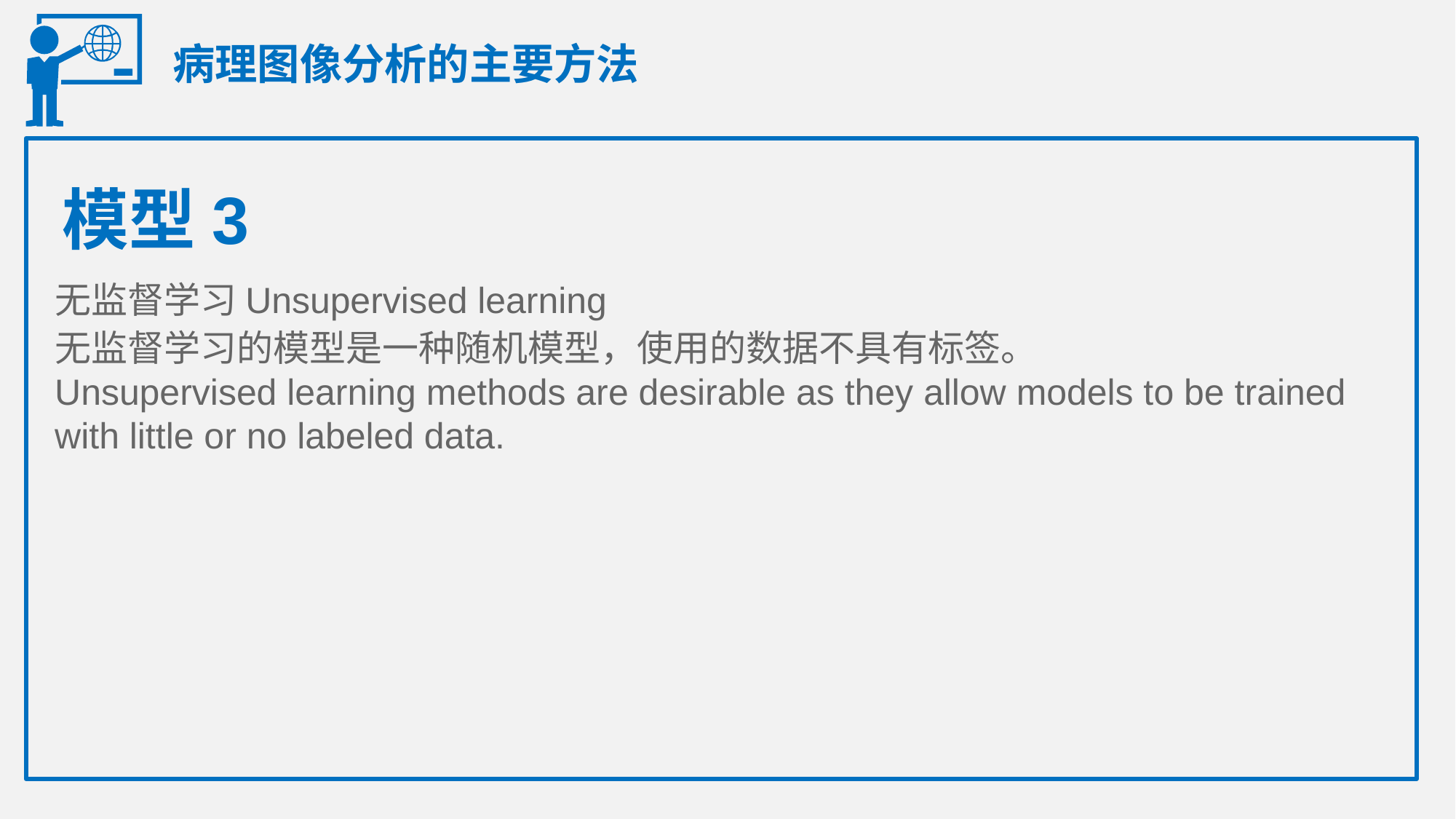

病理图像分析的主要方法

模型3
无监督学习Unsupervised learning
无监督学习的模型是一种随机模型，使用的数据不具有标签。
Unsupervised learning methods are desirable as they allow models to be trained with little or no labeled data.